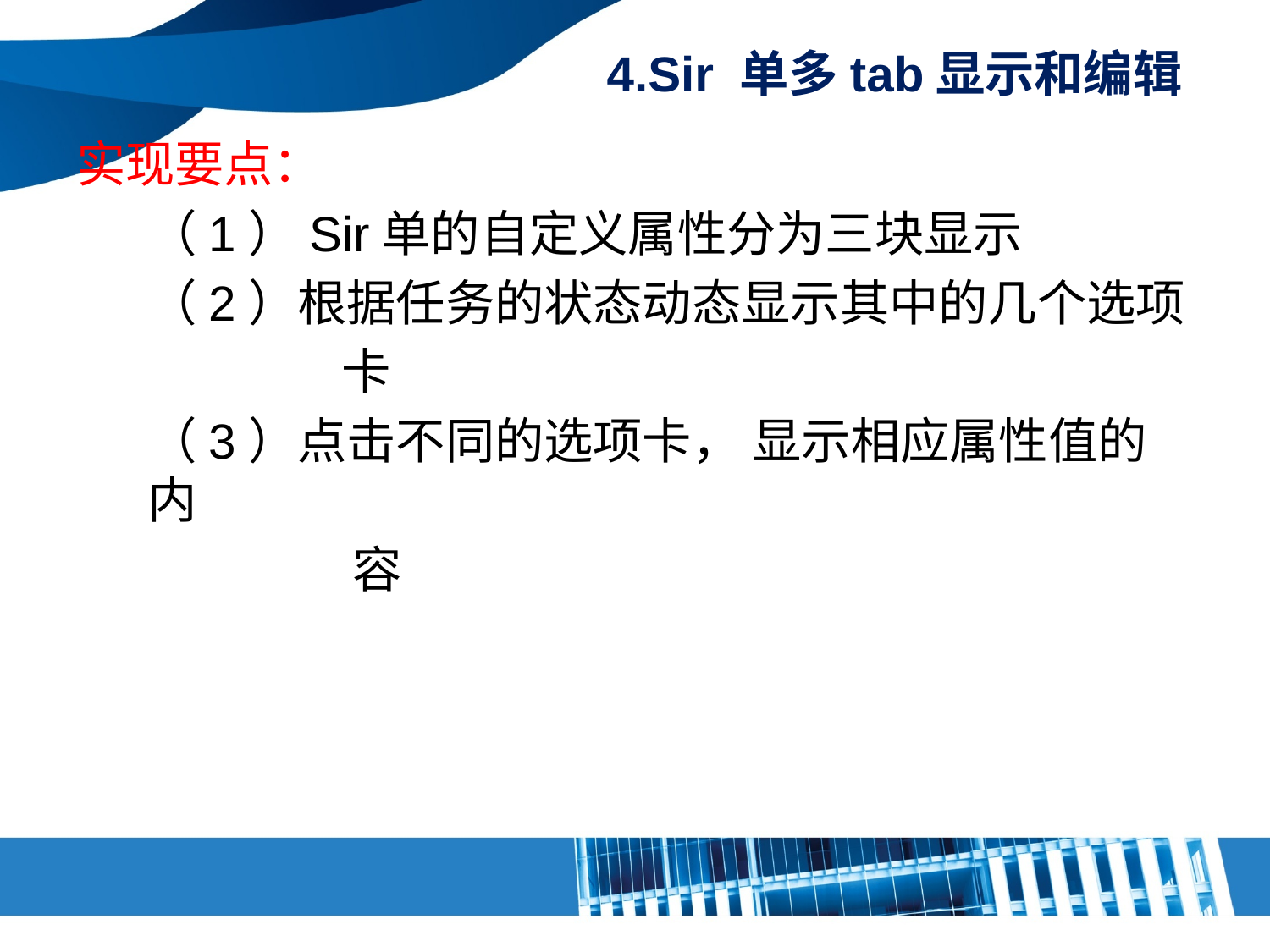

# 4.Sir 单多tab显示和编辑
实现要点：
	（1）Sir单的自定义属性分为三块显示
	（2）根据任务的状态动态显示其中的几个选项
		     卡
	（3）点击不同的选项卡， 显示相应属性值的内
    		      容